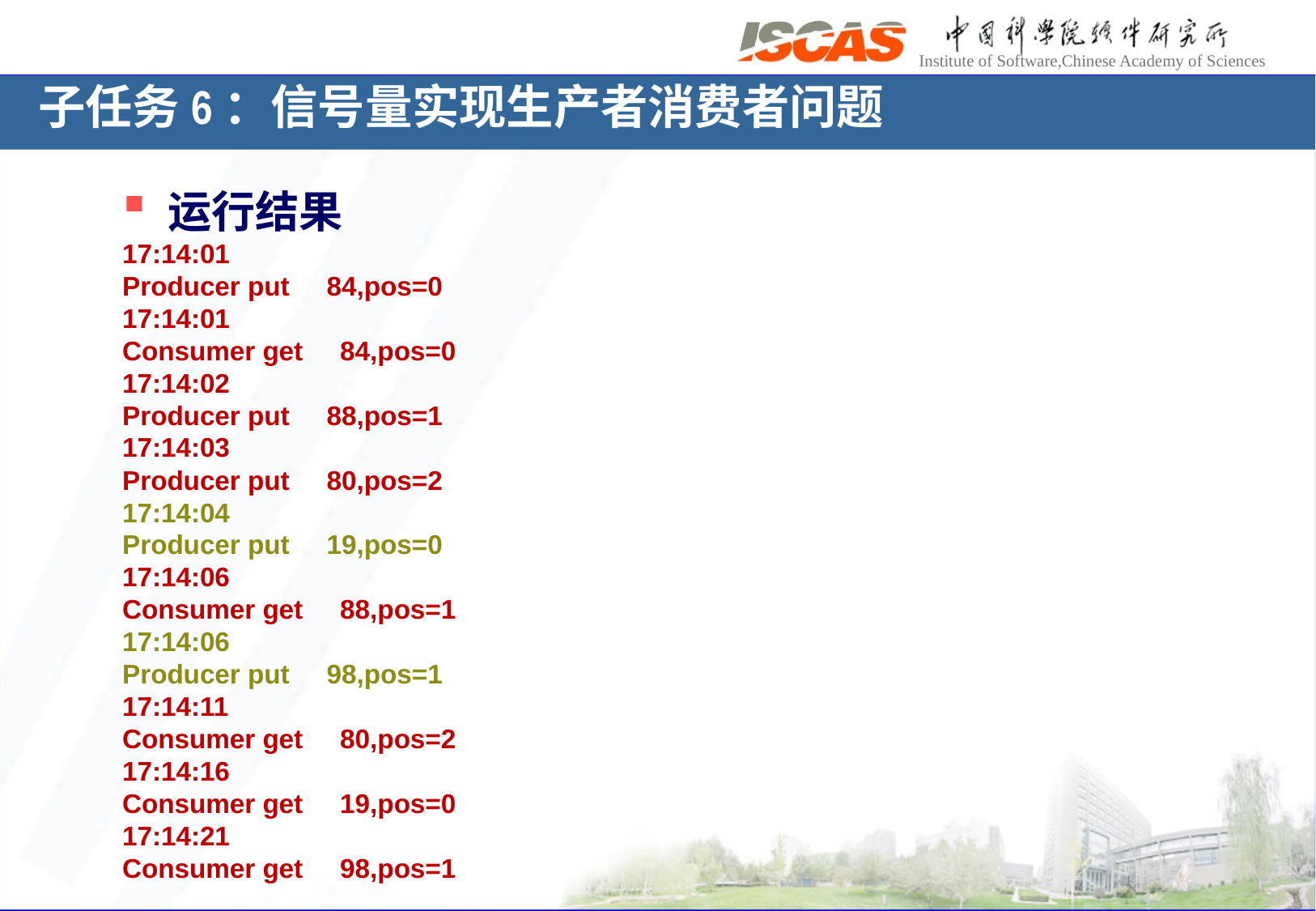

子任务6：信号量实现生产者消费者问题
运行结果
17:14:01
Producer put     84,pos=0
17:14:01
Consumer get     84,pos=0
17:14:02
Producer put     88,pos=1
17:14:03
Producer put     80,pos=2
17:14:04
Producer put     19,pos=0
17:14:06
Consumer get     88,pos=1
17:14:06
Producer put     98,pos=1
17:14:11
Consumer get     80,pos=2
17:14:16
Consumer get     19,pos=0
17:14:21
Consumer get     98,pos=1